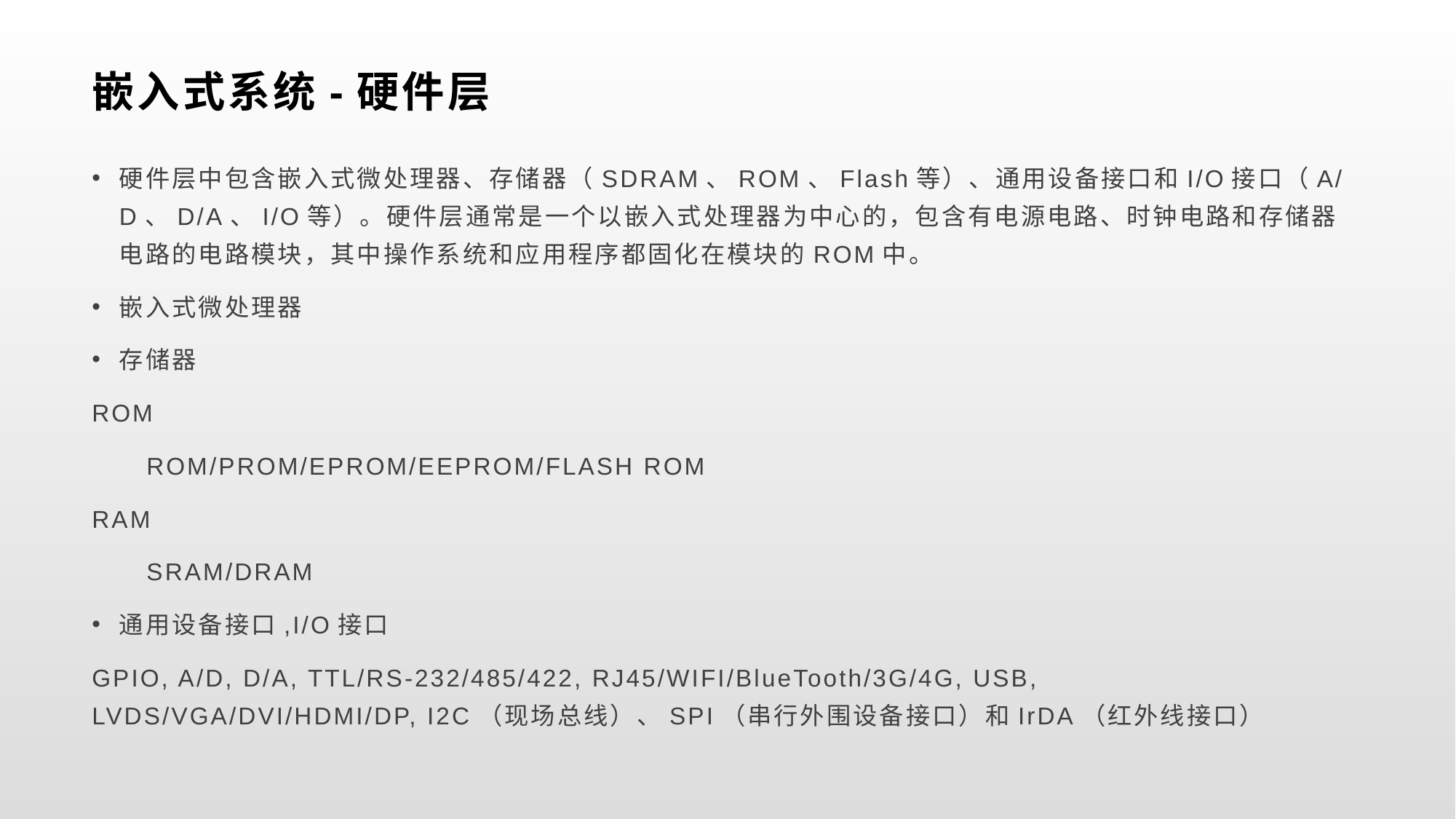

# 嵌入式系统-硬件层
硬件层中包含嵌入式微处理器、存储器（SDRAM、ROM、Flash等）、通用设备接口和I/O接口（A/D、D/A、I/O等）。硬件层通常是一个以嵌入式处理器为中心的，包含有电源电路、时钟电路和存储器电路的电路模块，其中操作系统和应用程序都固化在模块的ROM中。
嵌入式微处理器
存储器
ROM
ROM/PROM/EPROM/EEPROM/FLASH ROM
RAM
SRAM/DRAM
通用设备接口,I/O接口
GPIO, A/D, D/A, TTL/RS-232/485/422, RJ45/WIFI/BlueTooth/3G/4G, USB, LVDS/VGA/DVI/HDMI/DP, I2C（现场总线）、SPI（串行外围设备接口）和IrDA（红外线接口）